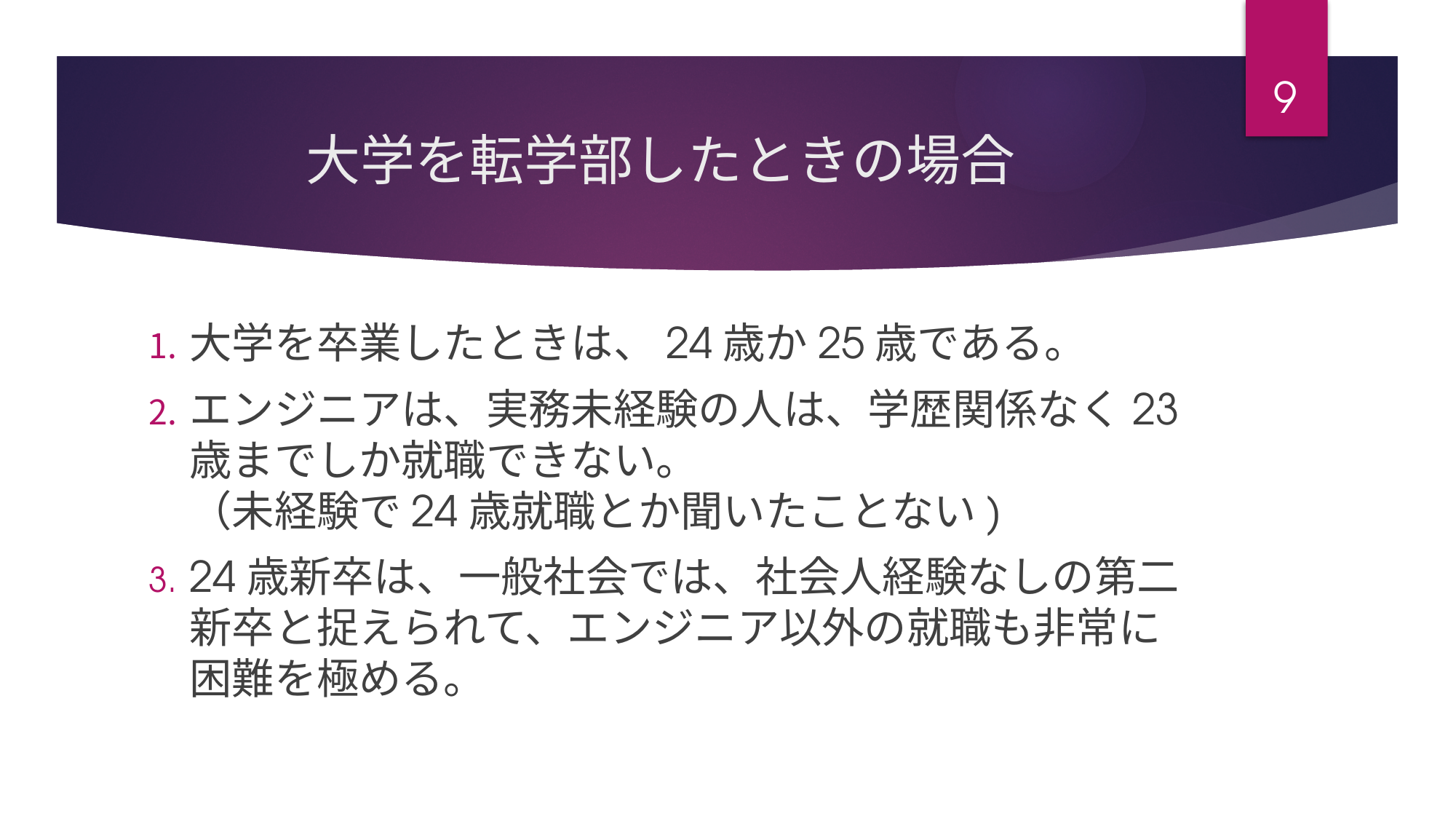

9
# 大学を転学部したときの場合
大学を卒業したときは、24歳か25歳である。
エンジニアは、実務未経験の人は、学歴関係なく23歳までしか就職できない。
（未経験で24歳就職とか聞いたことない)
24歳新卒は、一般社会では、社会人経験なしの第二新卒と捉えられて、エンジニア以外の就職も非常に困難を極める。